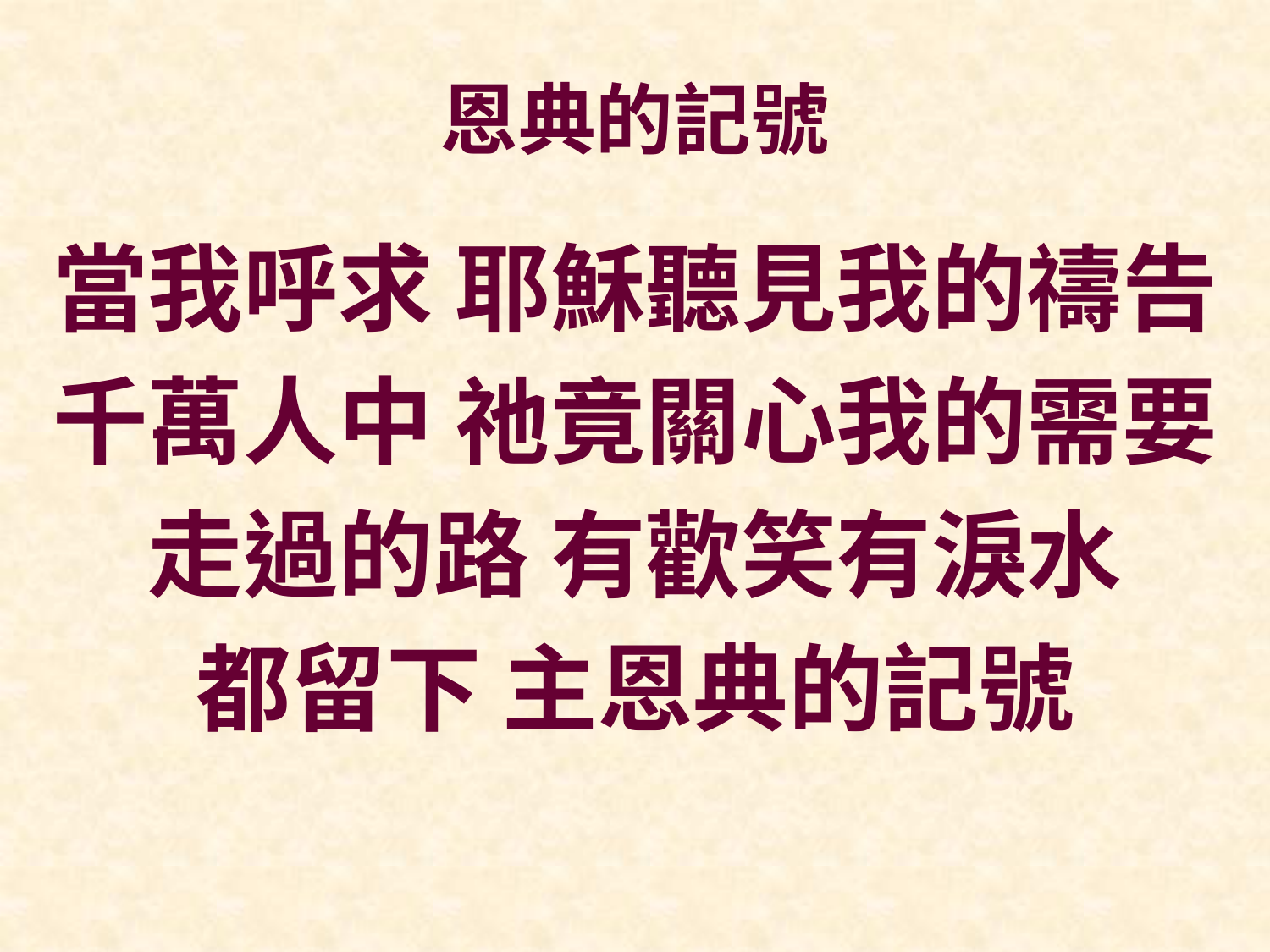

# 恩典的記號
當我呼求 耶穌聽見我的禱告
千萬人中 祂竟關心我的需要
走過的路 有歡笑有淚水
都留下 主恩典的記號